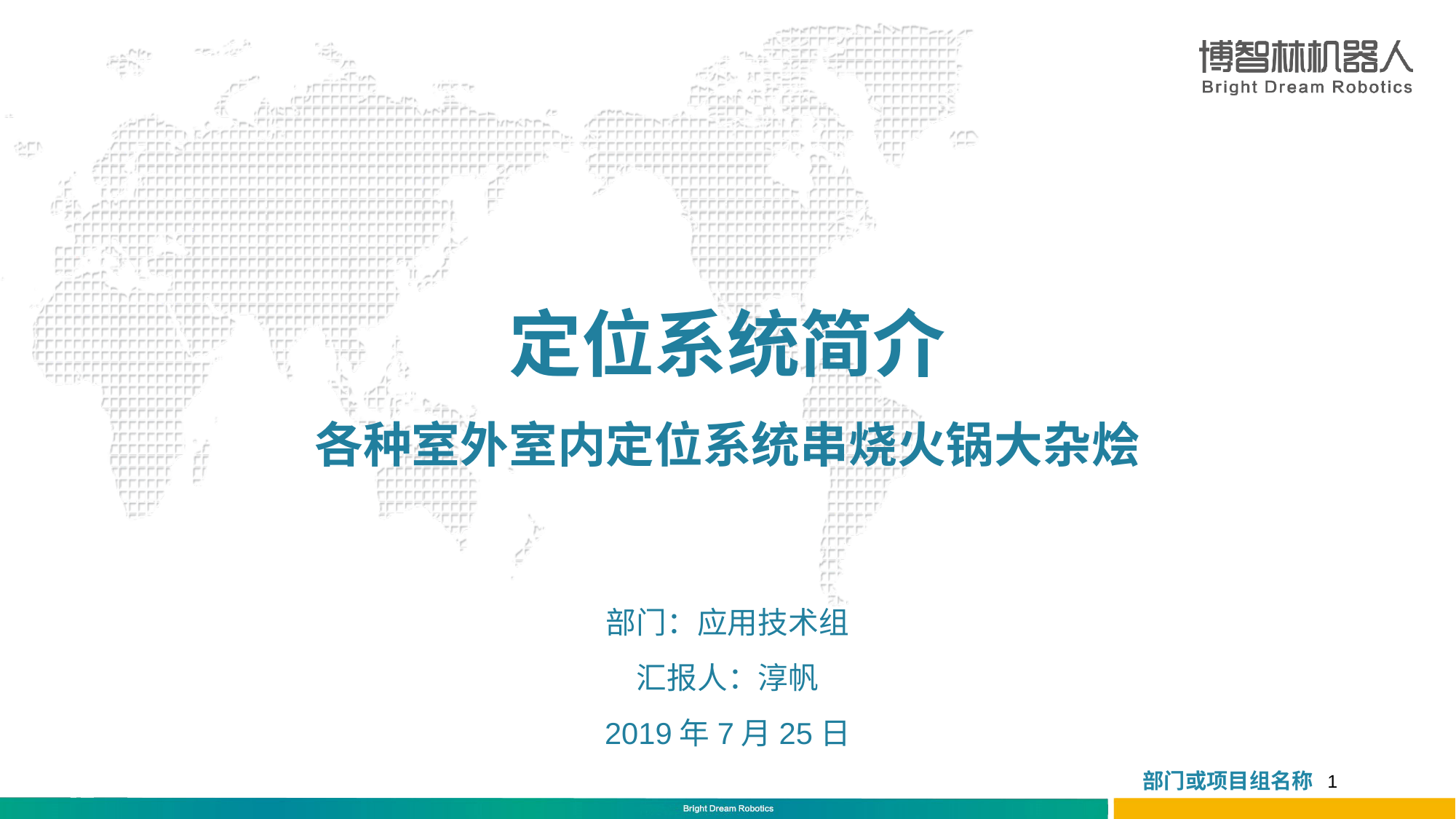

定位系统简介
各种室外室内定位系统串烧火锅大杂烩
部门：应用技术组
汇报人：淳帆
2019年7月25日
1